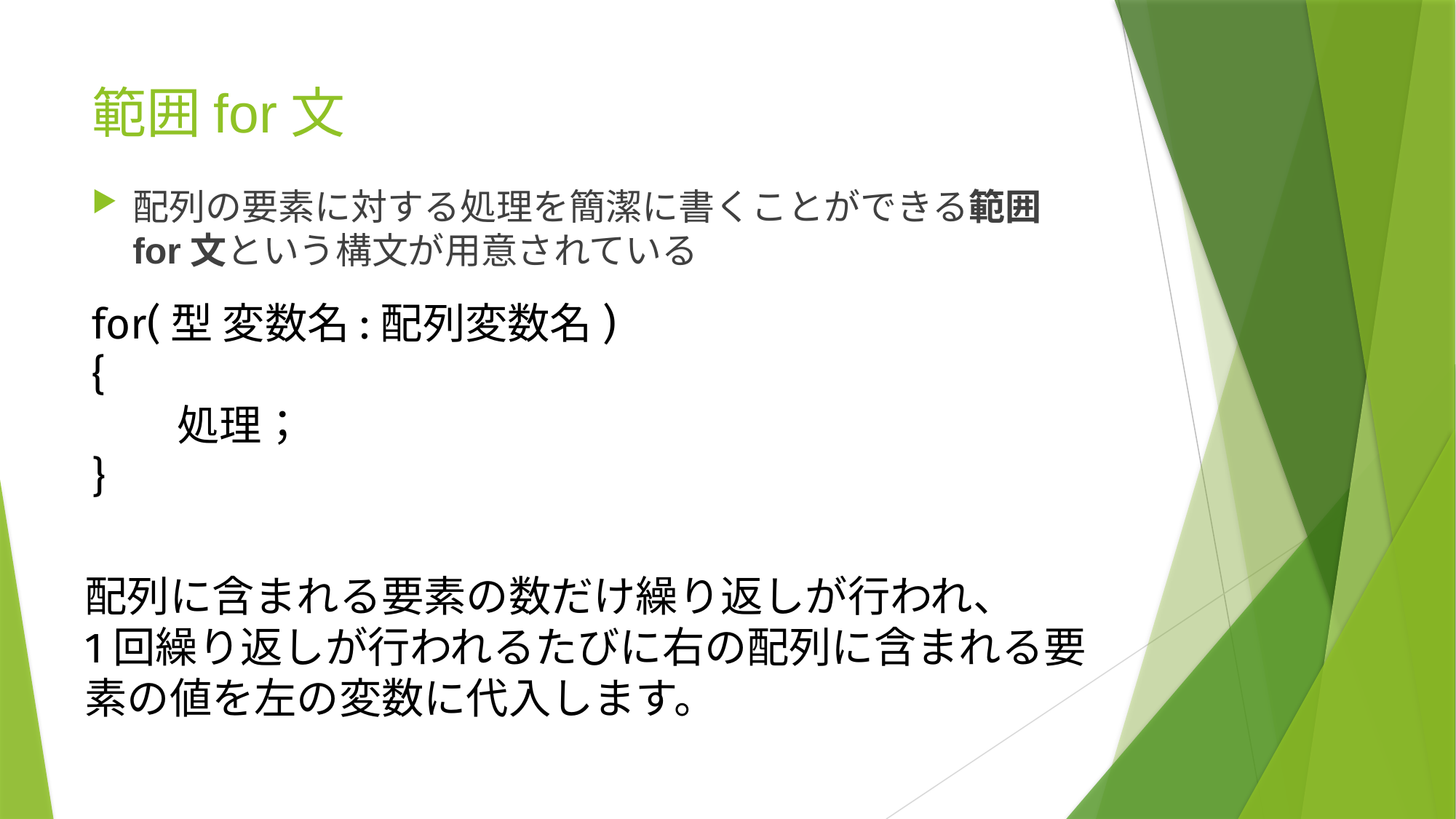

# 範囲for文
配列の要素に対する処理を簡潔に書くことができる範囲for文という構文が用意されている
for(型 変数名:配列変数名)
{
　　処理；
}
配列に含まれる要素の数だけ繰り返しが行われ、
1回繰り返しが行われるたびに右の配列に含まれる要素の値を左の変数に代入します。